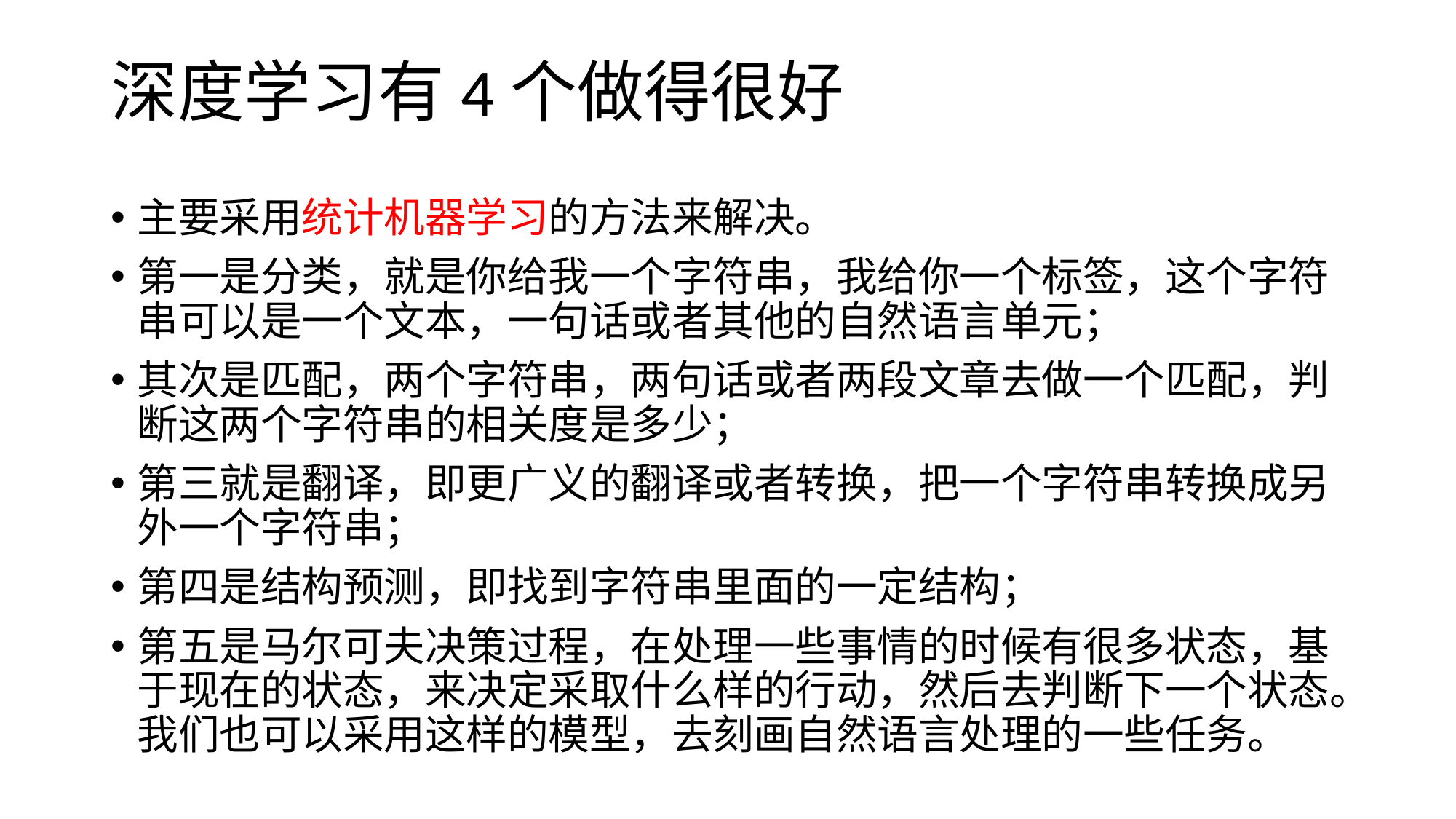

# 深度学习有4个做得很好
主要采用统计机器学习的方法来解决。
第一是分类，就是你给我一个字符串，我给你一个标签，这个字符串可以是一个文本，一句话或者其他的自然语言单元；
其次是匹配，两个字符串，两句话或者两段文章去做一个匹配，判断这两个字符串的相关度是多少；
第三就是翻译，即更广义的翻译或者转换，把一个字符串转换成另外一个字符串；
第四是结构预测，即找到字符串里面的一定结构；
第五是马尔可夫决策过程，在处理一些事情的时候有很多状态，基于现在的状态，来决定采取什么样的行动，然后去判断下一个状态。我们也可以采用这样的模型，去刻画自然语言处理的一些任务。